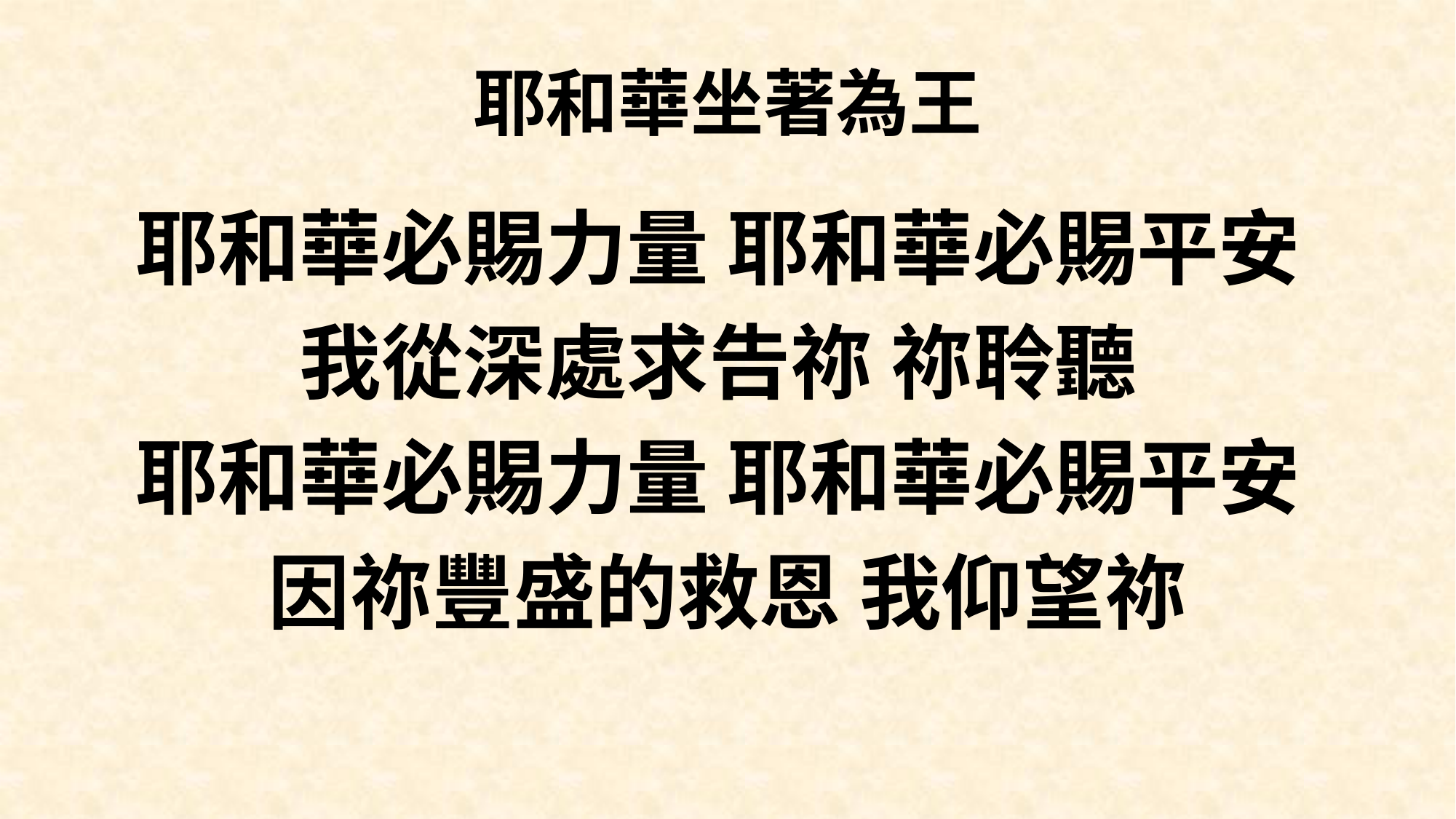

# 耶和華坐著為王
耶和華必賜力量 耶和華必賜平安
我從深處求告祢 祢聆聽
耶和華必賜力量 耶和華必賜平安
因祢豐盛的救恩 我仰望祢